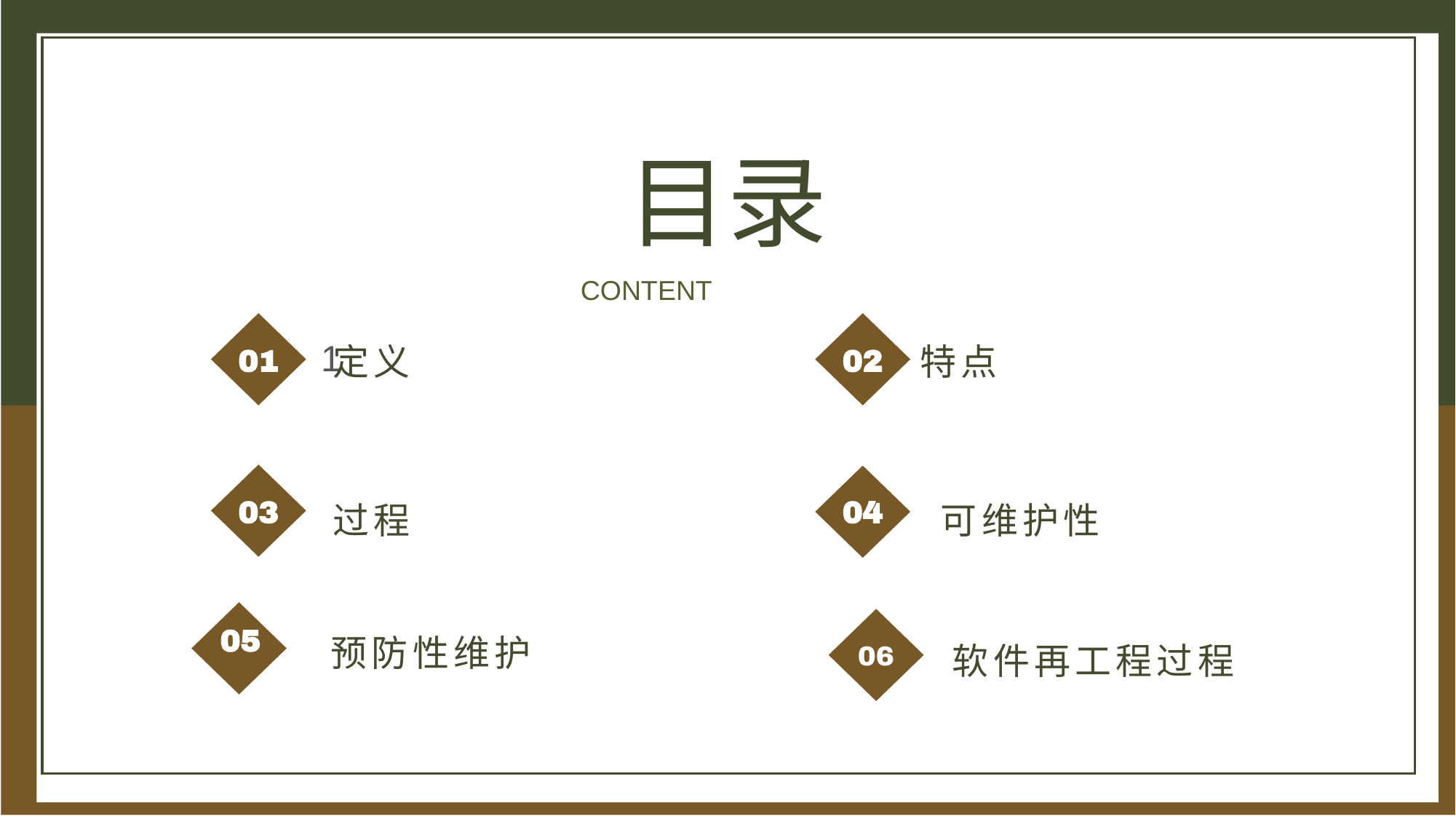

目录
CONTENT

01

1
02

03

04

特点
定义
过程
可维护性

05
预防性维护
06
软件再工程过程
05